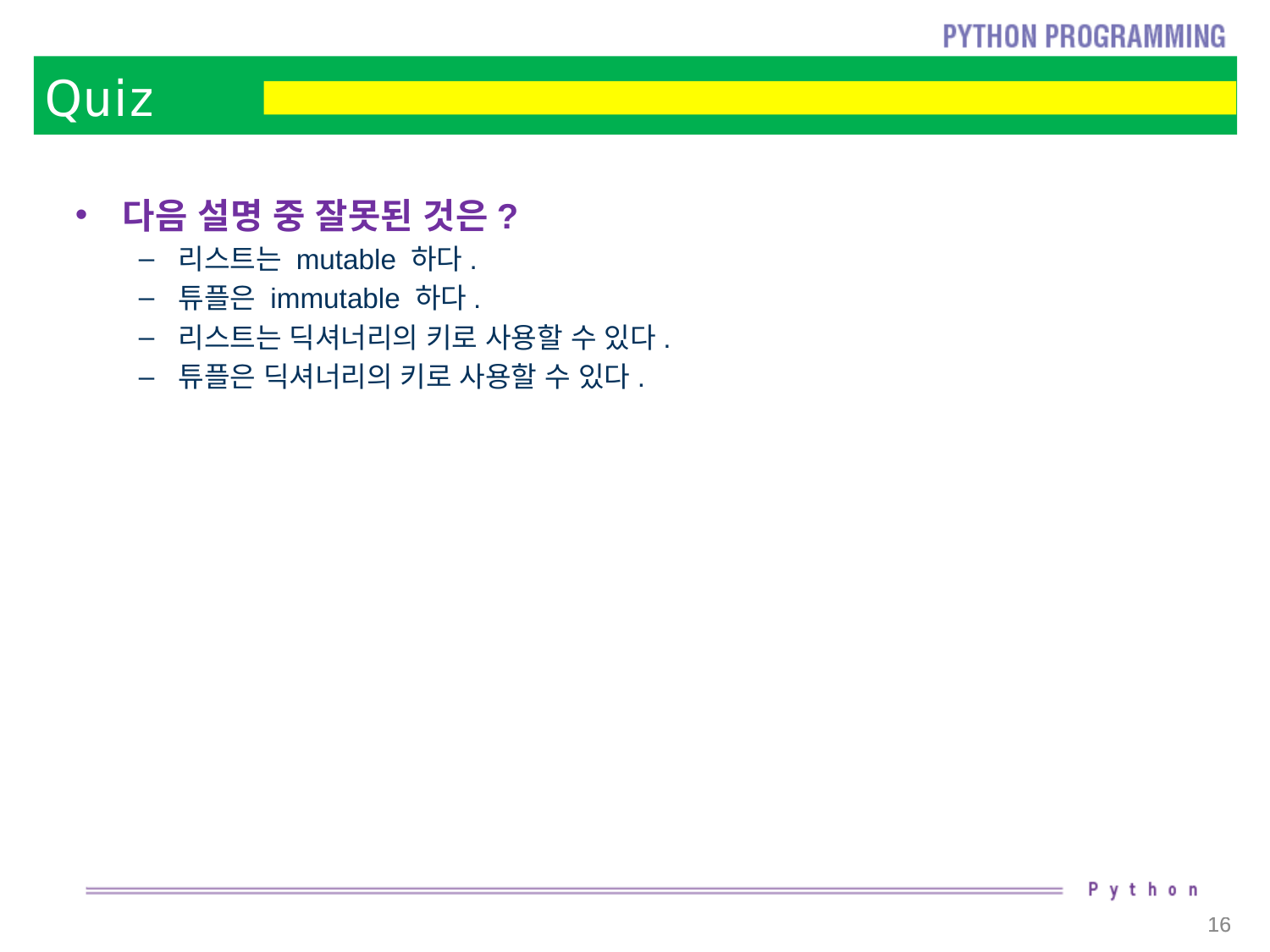

# Quiz

다음 설명 중 잘못된 것은?
리스트는 mutable 하다.
튜플은 immutable 하다.
리스트는 딕셔너리의 키로 사용할 수 있다.
튜플은 딕셔너리의 키로 사용할 수 있다.

16